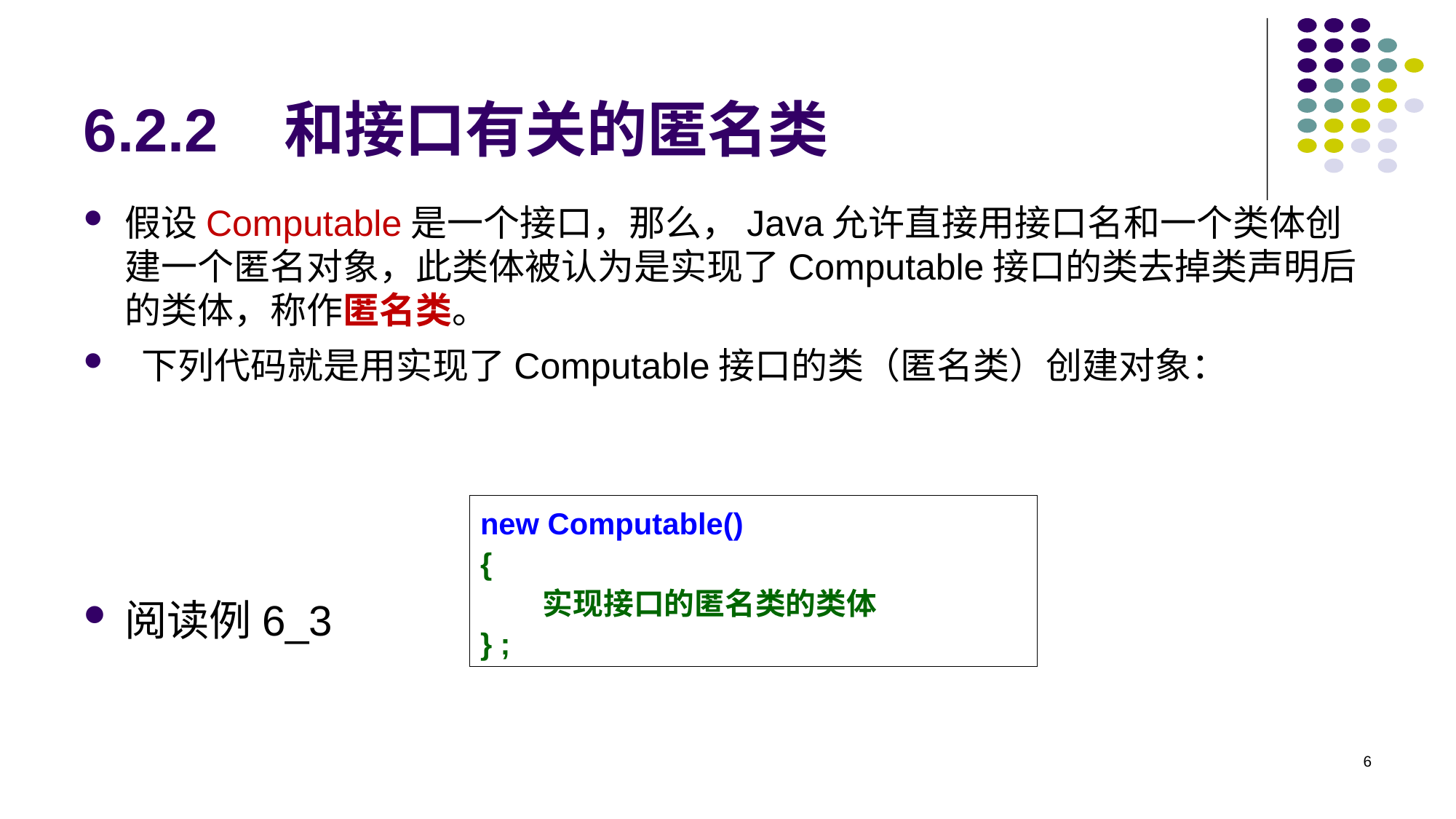

# 6.2.2   和接口有关的匿名类
假设Computable是一个接口，那么，Java允许直接用接口名和一个类体创建一个匿名对象，此类体被认为是实现了Computable接口的类去掉类声明后的类体，称作匿名类。
 下列代码就是用实现了Computable接口的类（匿名类）创建对象：

阅读例6_3
new Computable()
{
        实现接口的匿名类的类体
} ;
6